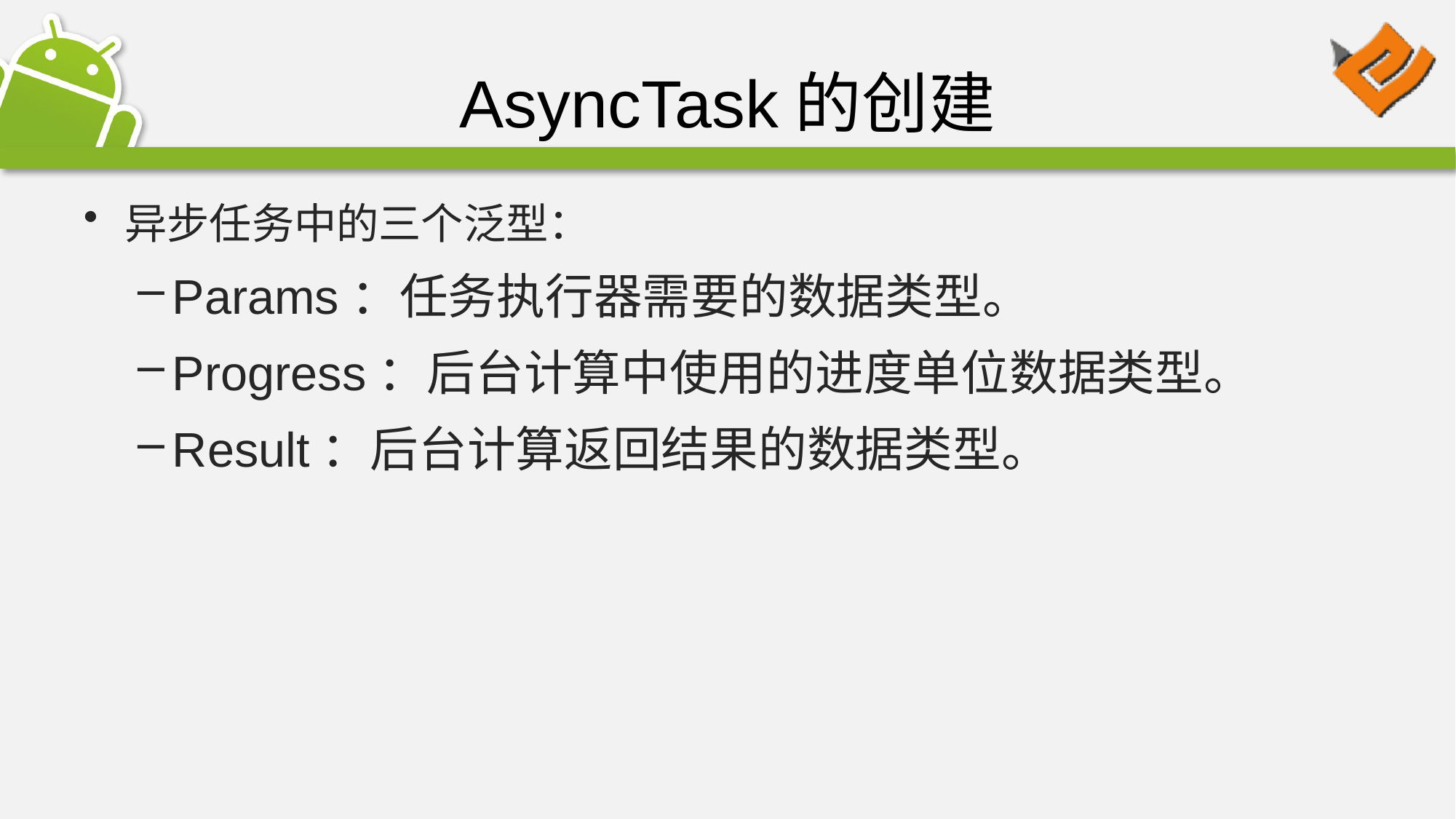

# AsyncTask的创建
异步任务中的三个泛型：
Params：任务执行器需要的数据类型。
Progress：后台计算中使用的进度单位数据类型。
Result：后台计算返回结果的数据类型。